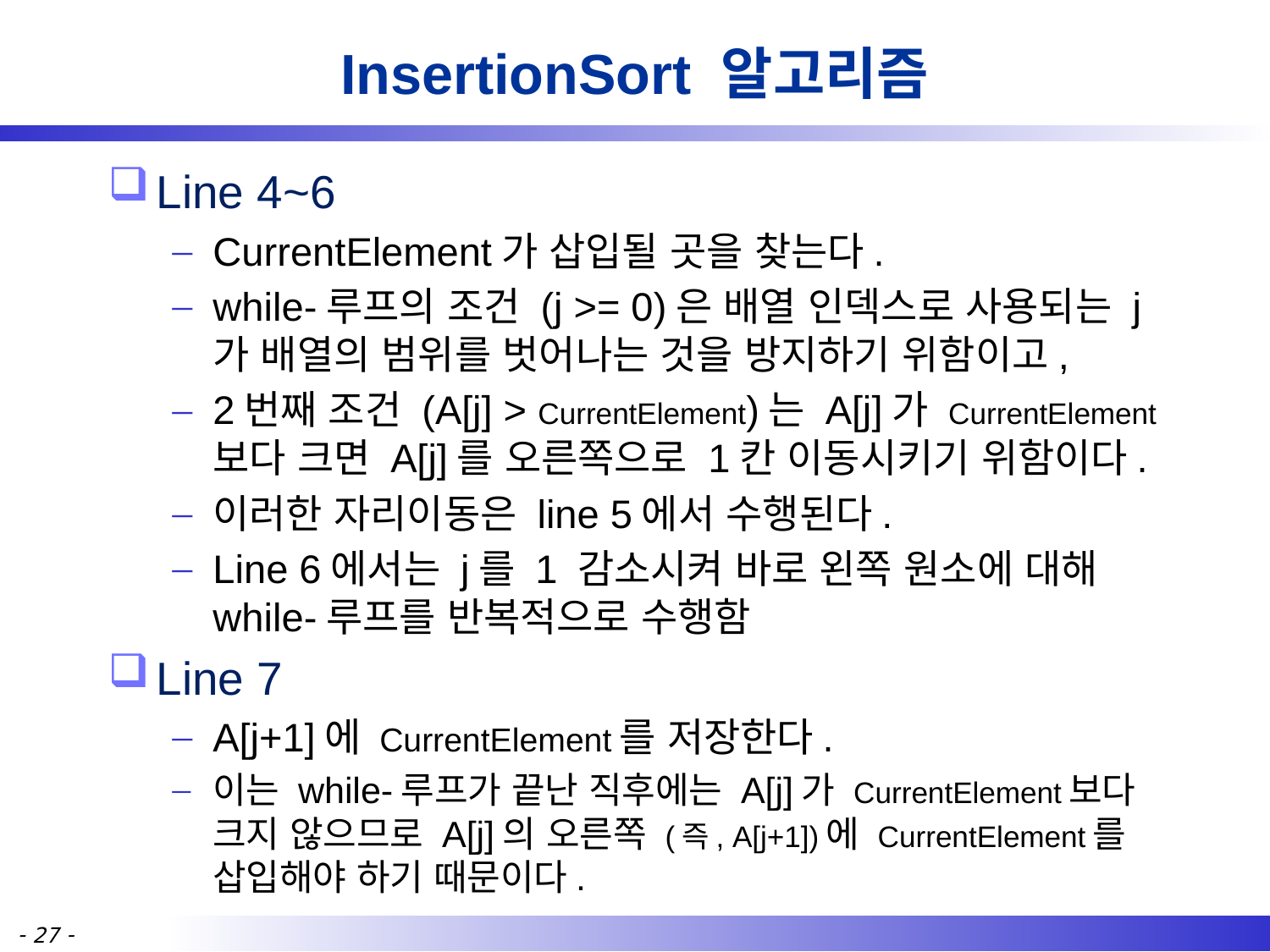

# InsertionSort 알고리즘
Line 4~6
CurrentElement가 삽입될 곳을 찾는다.
while-루프의 조건 (j >= 0)은 배열 인덱스로 사용되는 j가 배열의 범위를 벗어나는 것을 방지하기 위함이고,
2번째 조건 (A[j] > CurrentElement)는 A[j]가 CurrentElement보다 크면 A[j]를 오른쪽으로 1칸 이동시키기 위함이다.
이러한 자리이동은 line 5에서 수행된다.
Line 6에서는 j를 1 감소시켜 바로 왼쪽 원소에 대해 while-루프를 반복적으로 수행함
Line 7
A[j+1]에 CurrentElement를 저장한다.
이는 while-루프가 끝난 직후에는 A[j]가 CurrentElement보다 크지 않으므로 A[j]의 오른쪽 (즉, A[j+1])에 CurrentElement를 삽입해야 하기 때문이다.
- 27 -